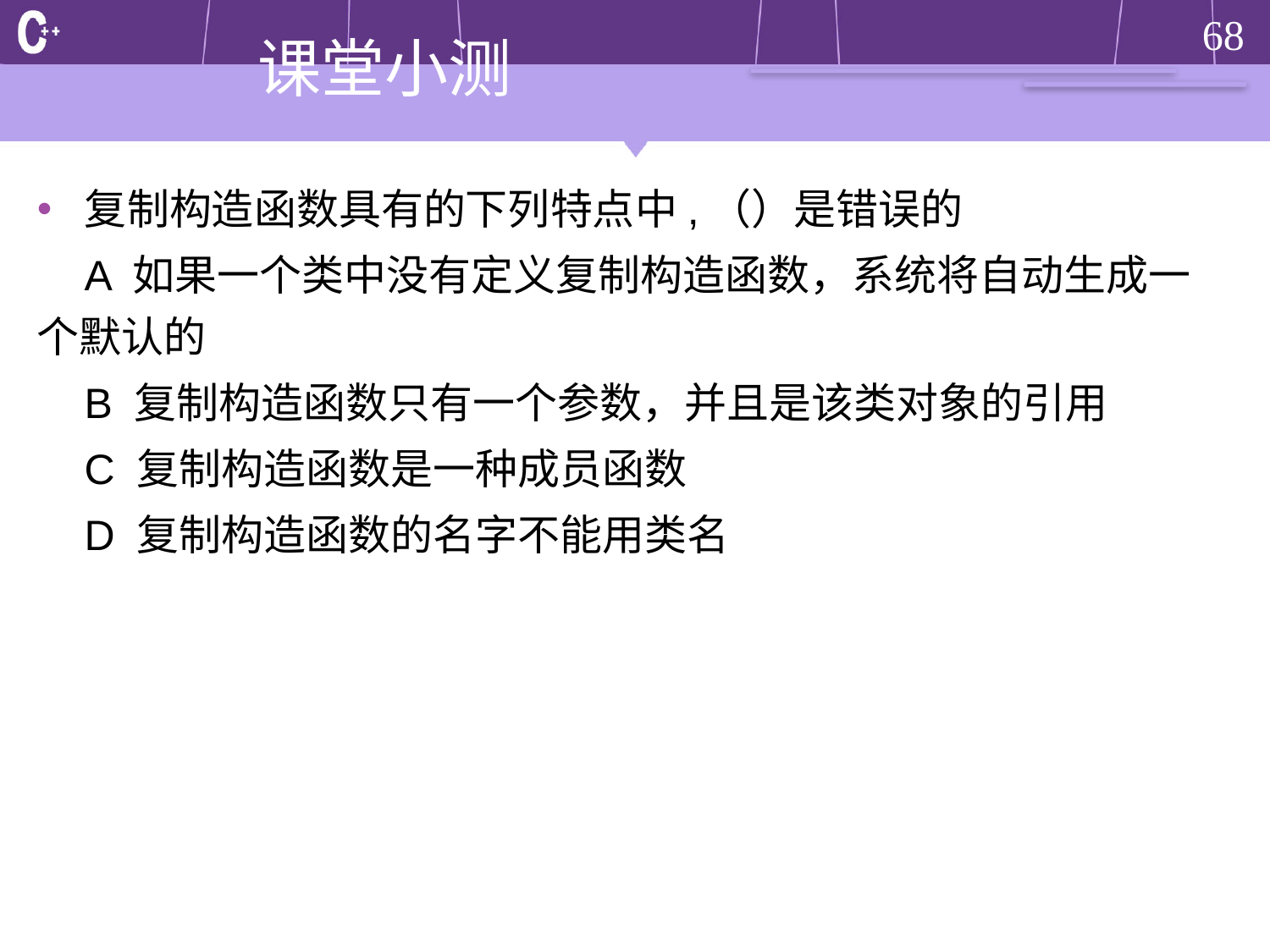

# 课堂小测
复制构造函数具有的下列特点中,（）是错误的
    A 如果一个类中没有定义复制构造函数，系统将自动生成一个默认的
    B 复制构造函数只有一个参数，并且是该类对象的引用
    C 复制构造函数是一种成员函数
    D 复制构造函数的名字不能用类名